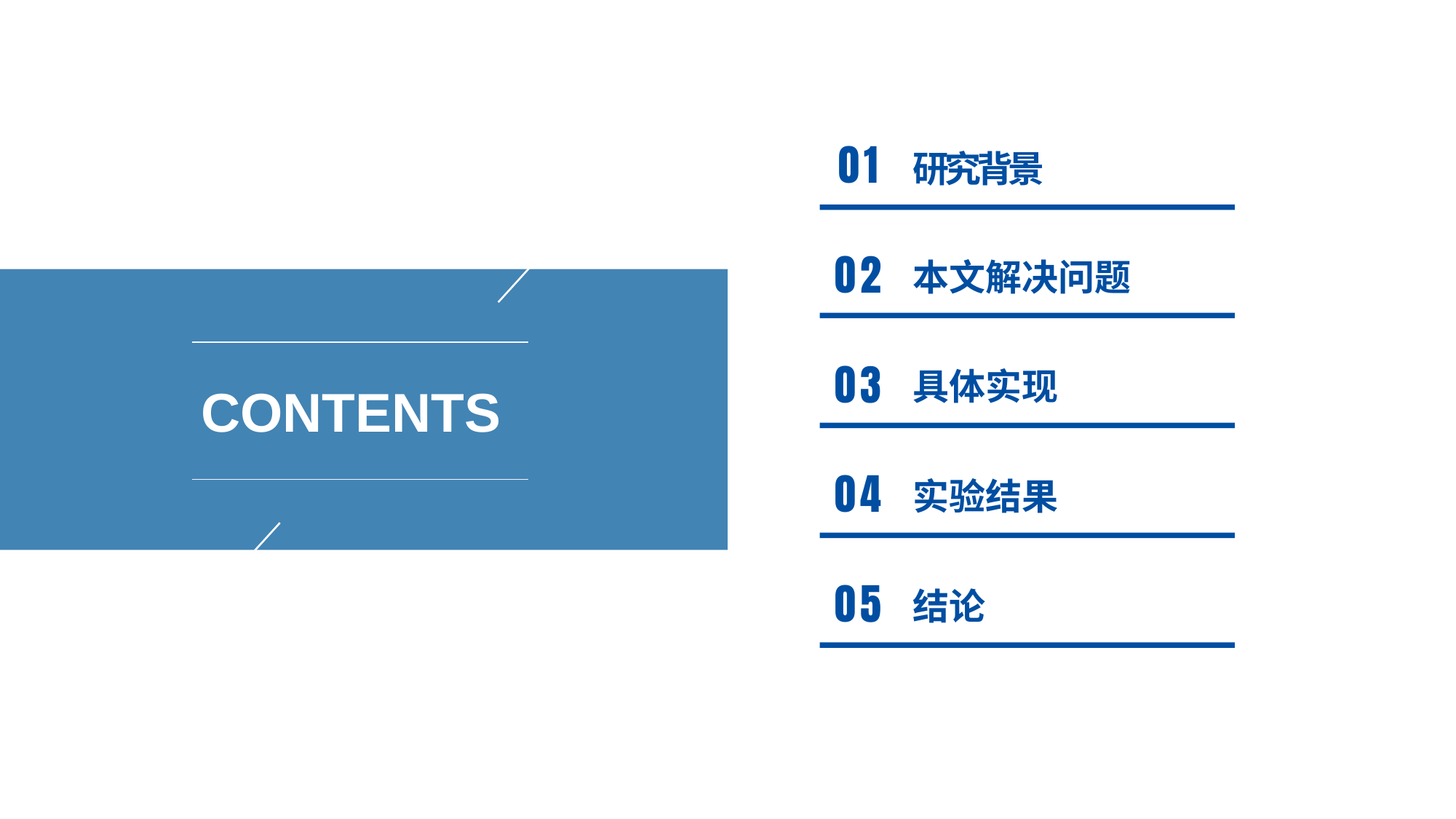

01
研究背景

02
本文解决问题

03
具体实现
CONTENTS

04
实验结果
05
结论